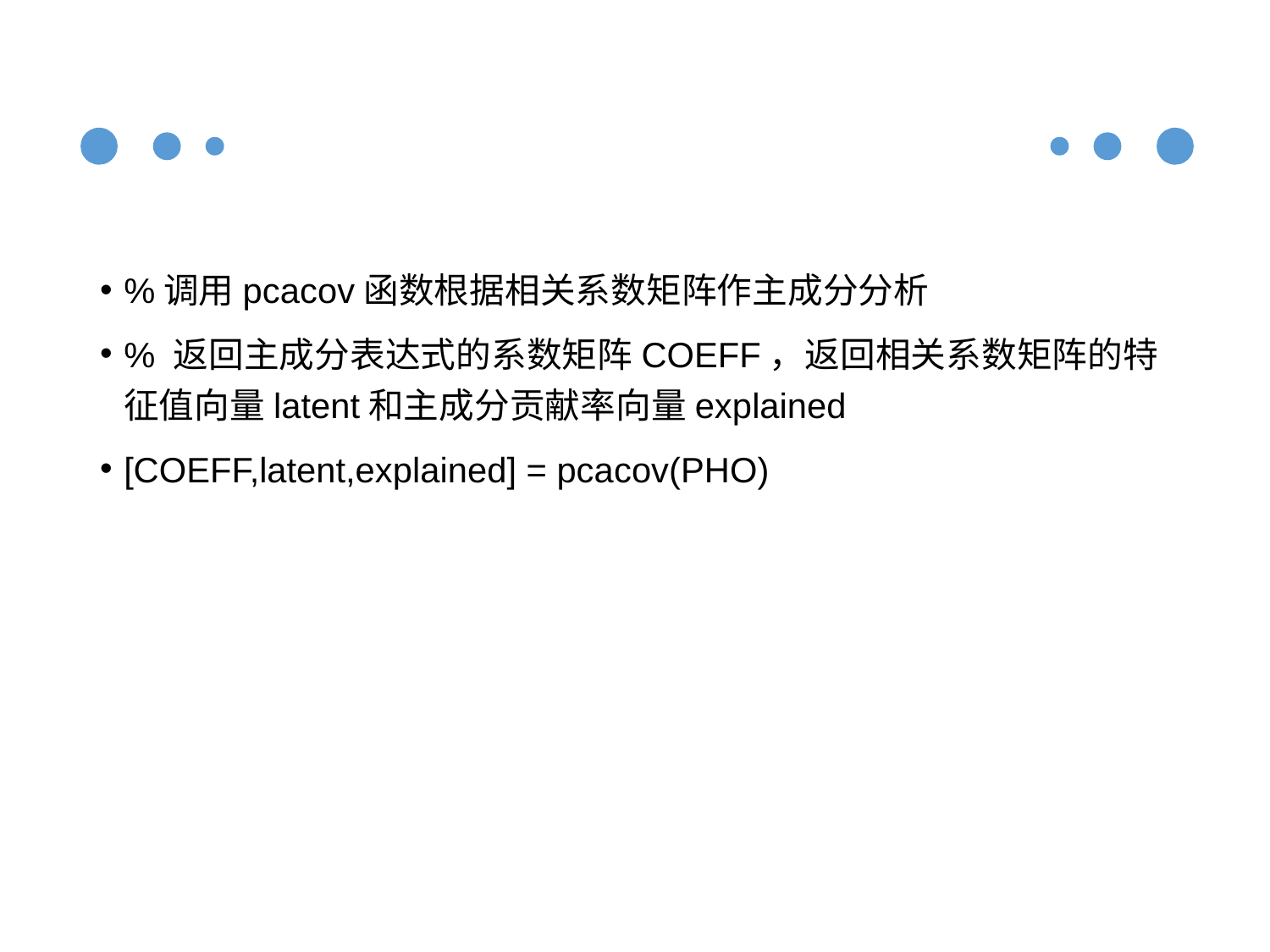

#
%调用pcacov函数根据相关系数矩阵作主成分分析
% 返回主成分表达式的系数矩阵COEFF，返回相关系数矩阵的特征值向量latent和主成分贡献率向量explained
[COEFF,latent,explained] = pcacov(PHO)